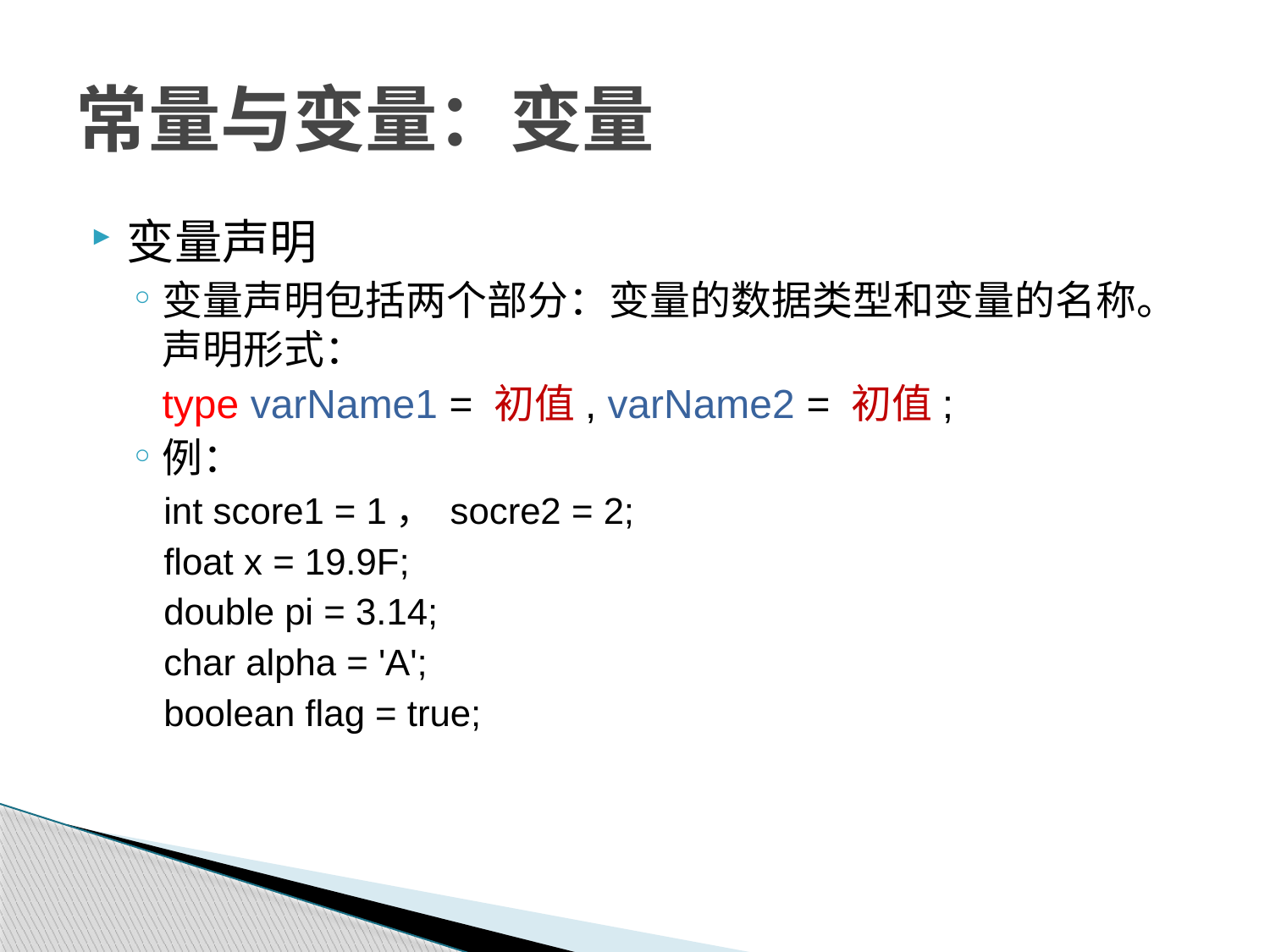

# 常量与变量：变量
变量声明
变量声明包括两个部分：变量的数据类型和变量的名称。声明形式：
	type varName1 = 初值, varName2 = 初值;
例：
int score1 = 1， socre2 = 2;
float x = 19.9F;
double pi = 3.14;
char alpha = 'A';
boolean flag = true;